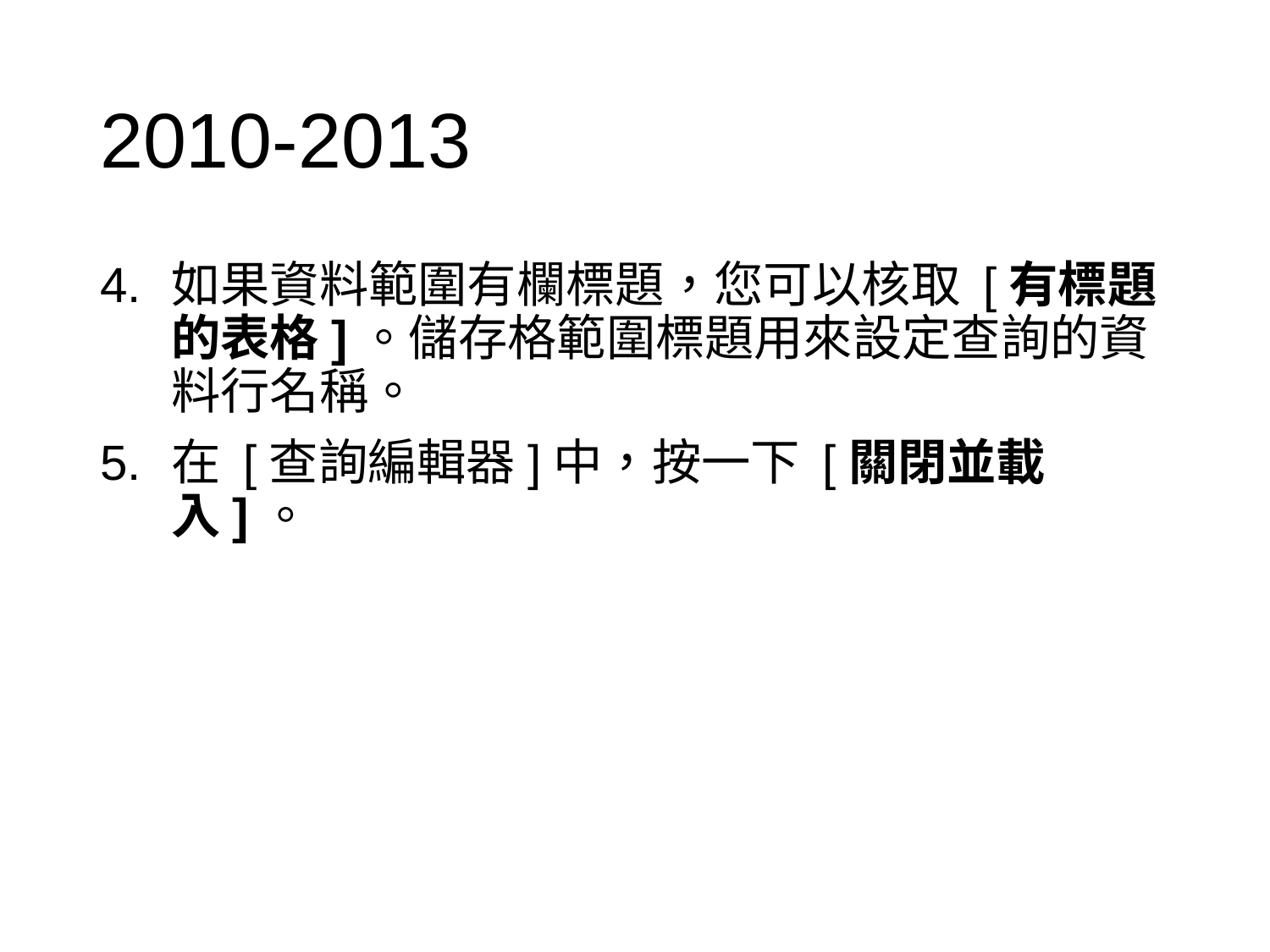

# 2010-2013
如果資料範圍有欄標題，您可以核取 [有標題的表格]。儲存格範圍標題用來設定查詢的資料行名稱。
在 [查詢編輯器]中，按一下 [關閉並載入]。